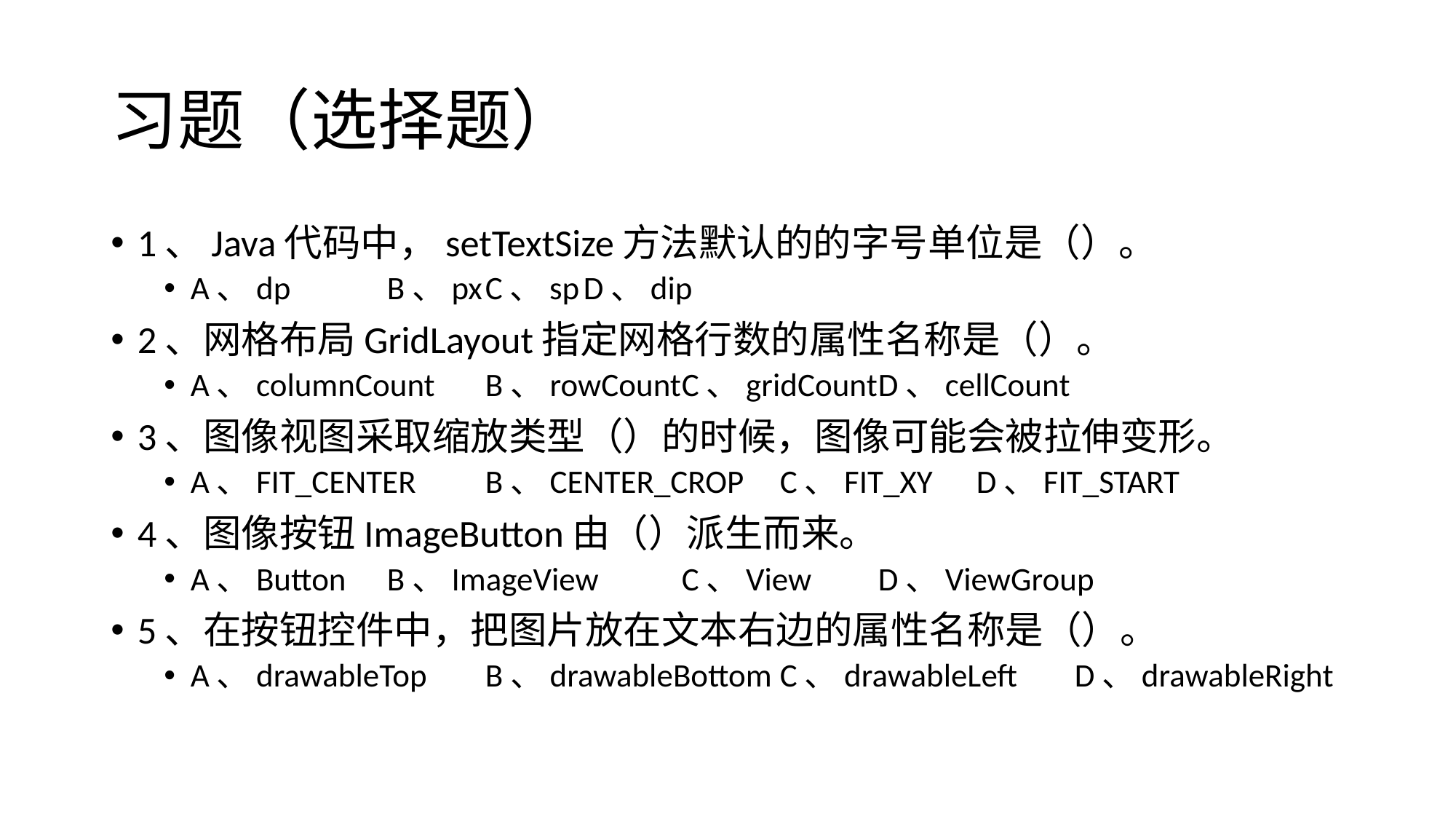

# 习题（选择题）
1、Java代码中，setTextSize方法默认的的字号单位是（）。
A、dp			B、px			C、sp		D、dip
2、网格布局GridLayout指定网格行数的属性名称是（）。
A、columnCount		B、rowCount		C、gridCount	D、cellCount
3、图像视图采取缩放类型（）的时候，图像可能会被拉伸变形。
A、FIT_CENTER		B、CENTER_CROP	C、FIT_XY	D、FIT_START
4、图像按钮ImageButton由（）派生而来。
A、Button		B、ImageView		C、View	D、ViewGroup
5、在按钮控件中，把图片放在文本右边的属性名称是（）。
A、drawableTop	B、drawableBottom	C、drawableLeft	D、drawableRight